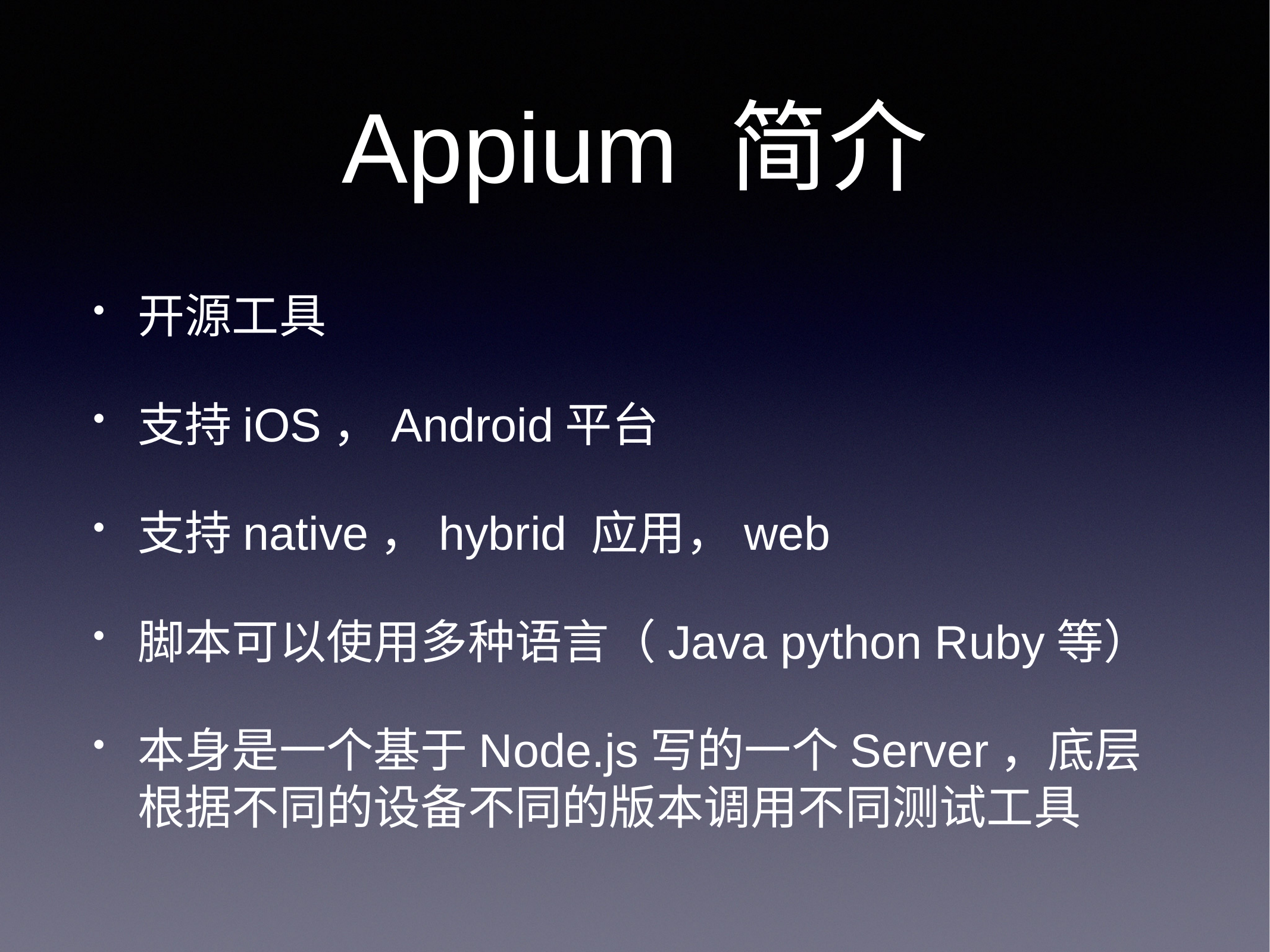

# Appium 简介
开源工具
支持iOS，Android平台
支持native，hybrid 应用，web
脚本可以使用多种语言（Java python Ruby等）
本身是一个基于Node.js写的一个Server，底层根据不同的设备不同的版本调用不同测试工具